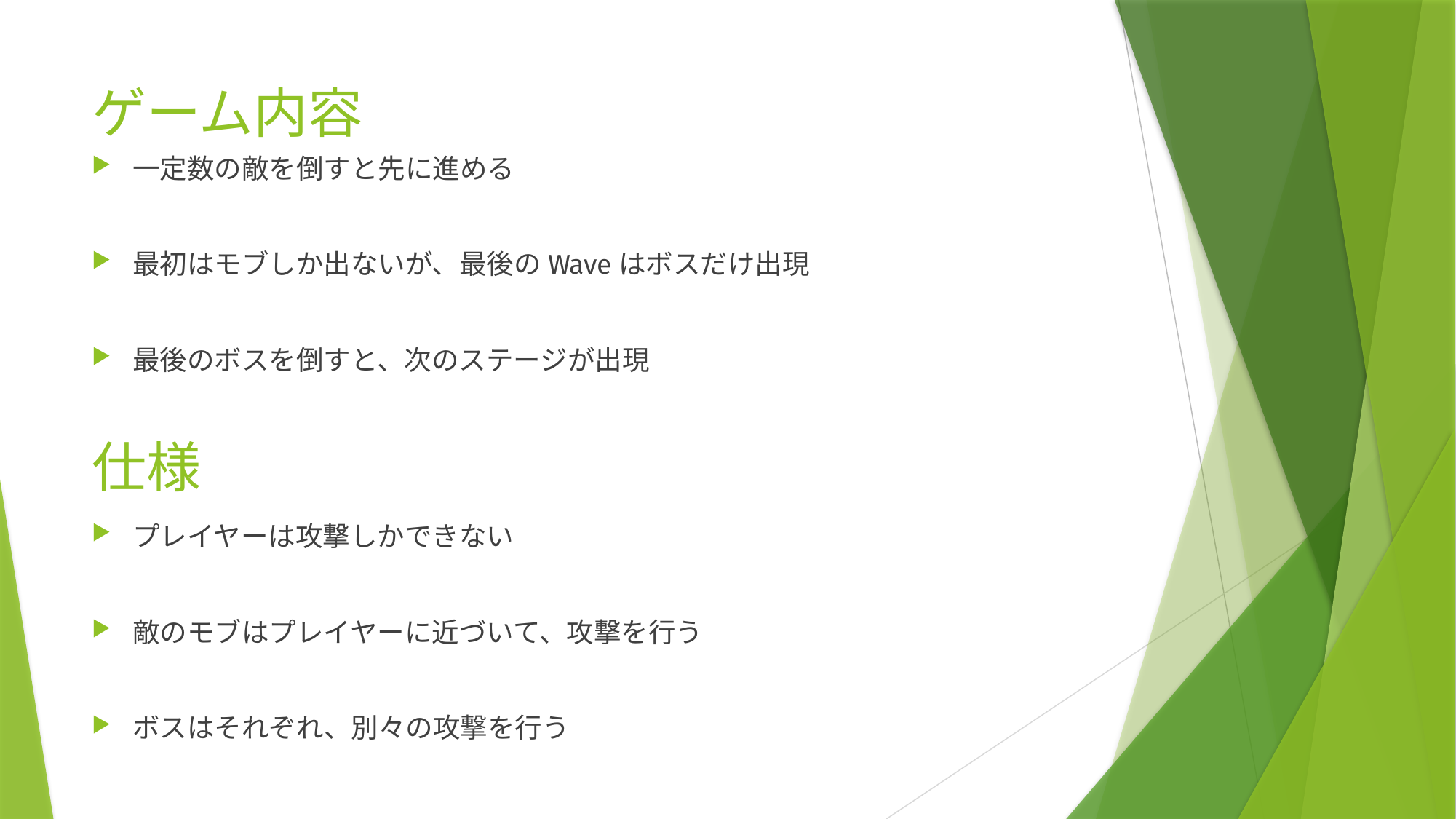

# ゲーム内容
一定数の敵を倒すと先に進める

最初はモブしか出ないが、最後のWaveはボスだけ出現

最後のボスを倒すと、次のステージが出現

仕様

プレイヤーは攻撃しかできない

敵のモブはプレイヤーに近づいて、攻撃を行う

ボスはそれぞれ、別々の攻撃を行う